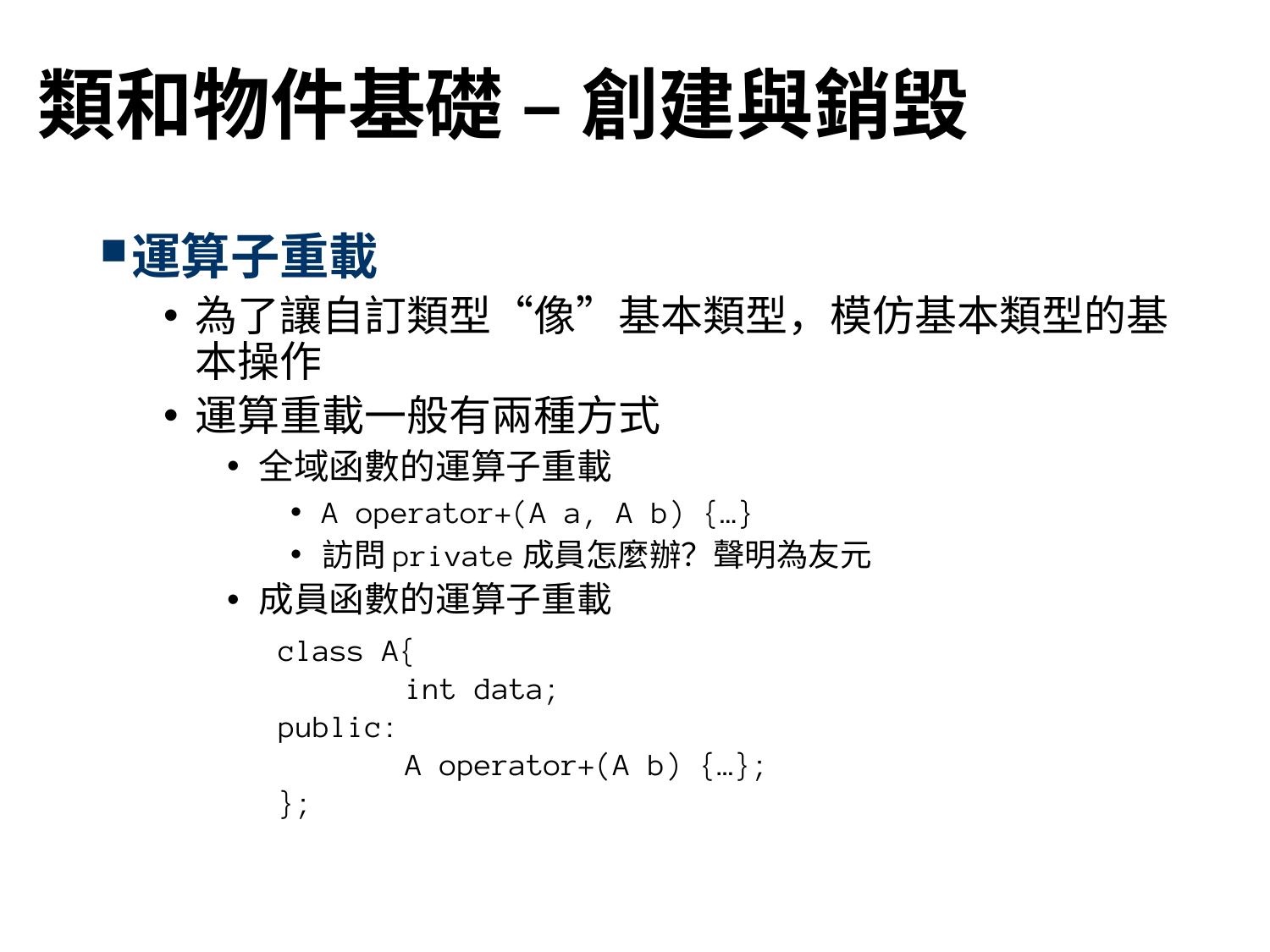

# 類和物件基礎 – 創建與銷毀
運算子重載
為了讓自訂類型“像”基本類型，模仿基本類型的基本操作
運算重載一般有兩種方式
全域函數的運算子重載
A operator+(A a, A b) {…}
訪問private成員怎麼辦？聲明為友元
成員函數的運算子重載
class A{
	int data;
public:
	A operator+(A b) {…};
};